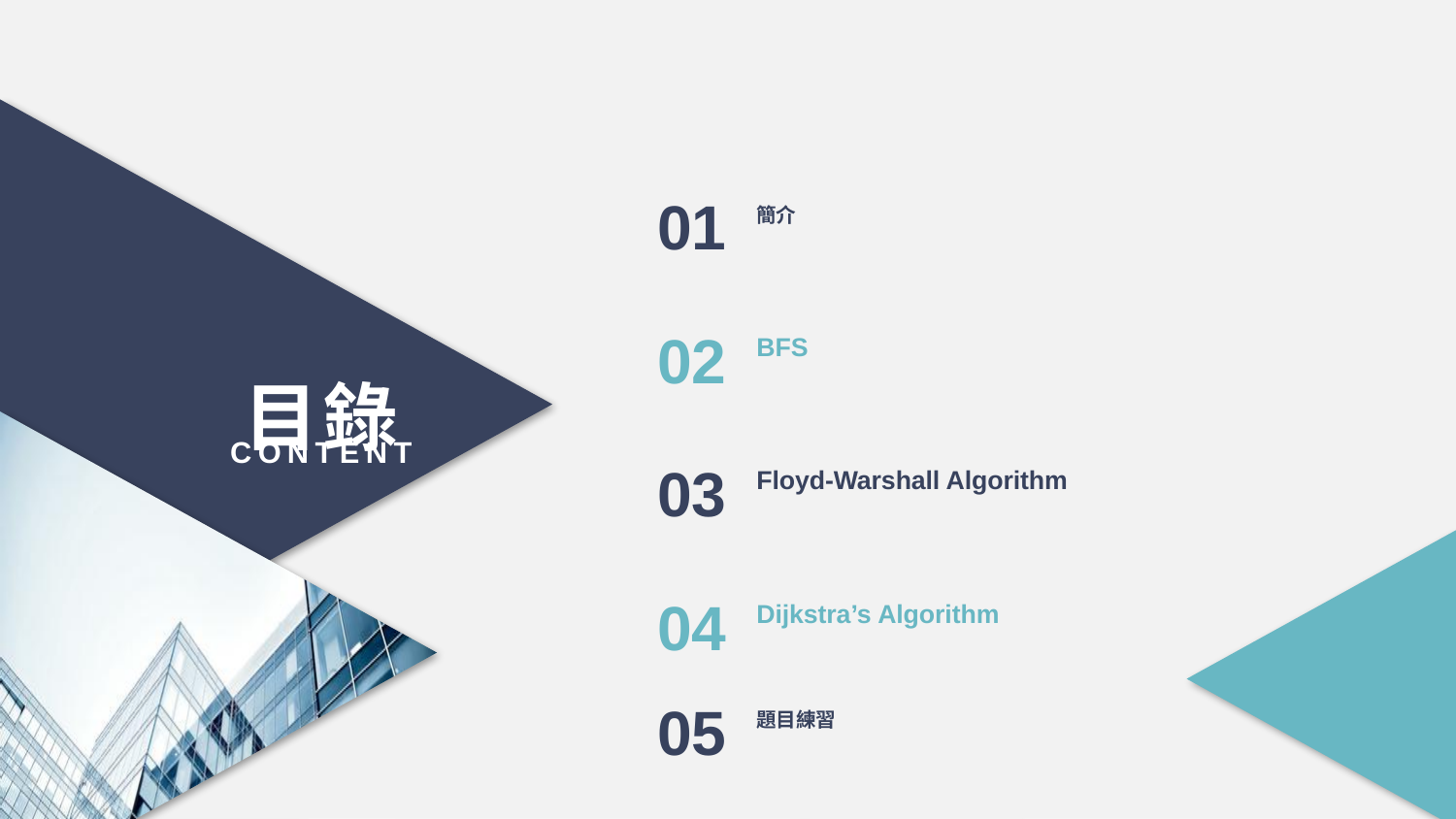

01
簡介
02
BFS
目錄
CONTENT

03
Floyd-Warshall Algorithm

04
Dijkstra’s Algorithm
05
題目練習